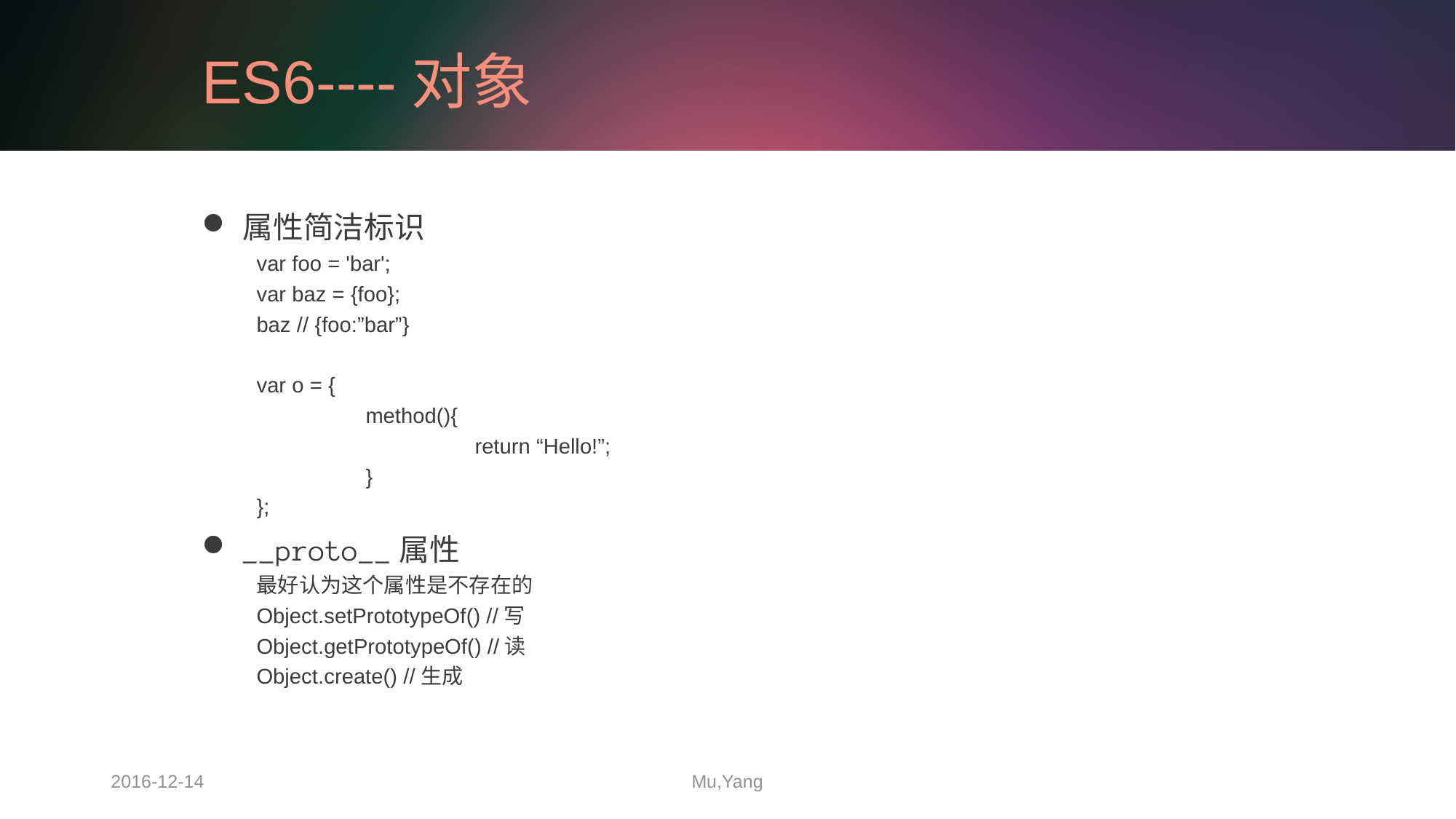

# ES6----对象
属性简洁标识
var foo = 'bar';
var baz = {foo};
baz // {foo:”bar”}

var o = {
	method(){
		return “Hello!”;
	}
};
__proto__属性
最好认为这个属性是不存在的
Object.setPrototypeOf() //写
Object.getPrototypeOf() //读
Object.create() //生成
2016-12-14
Mu,Yang
120